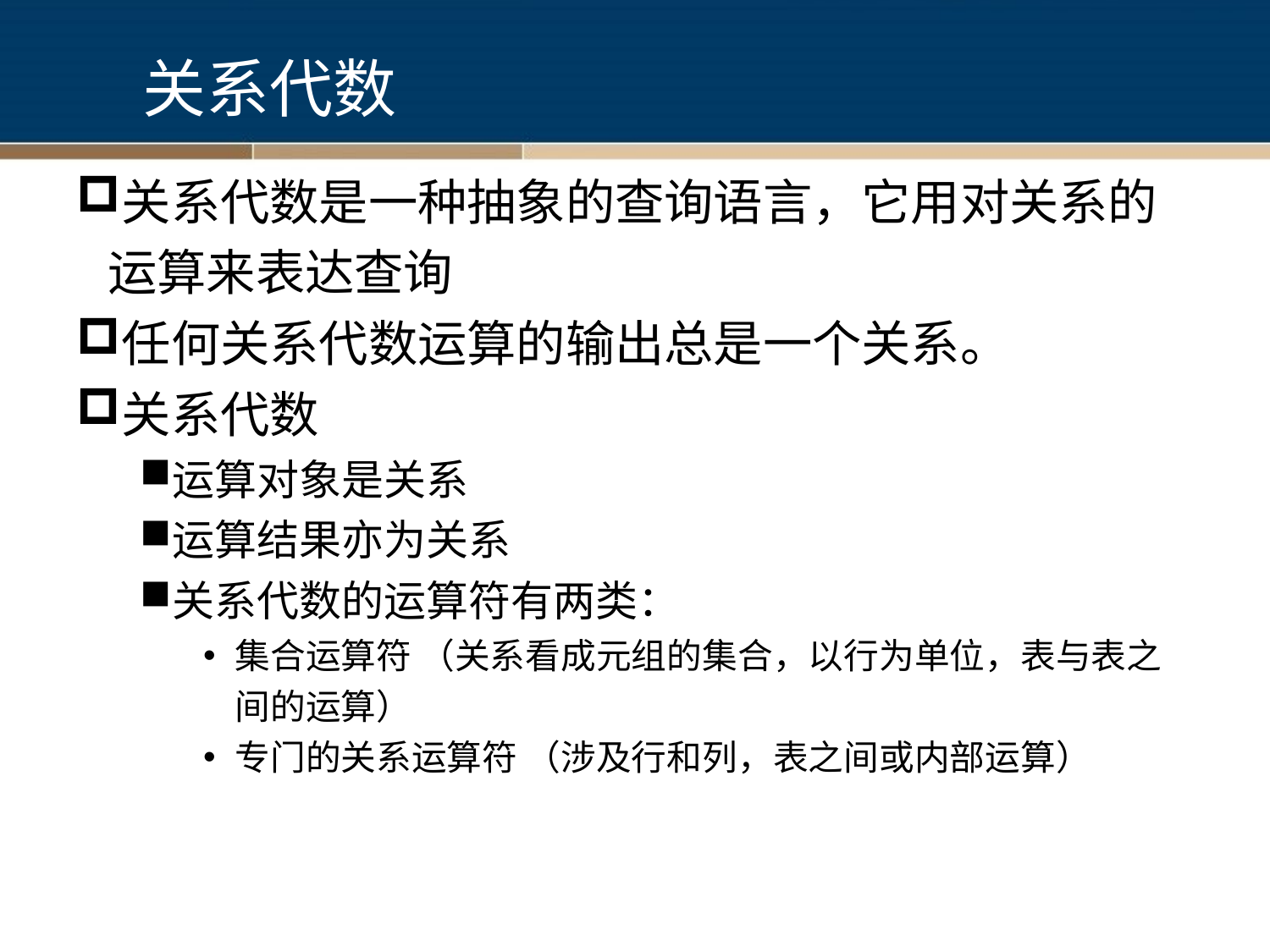

# 关系代数
关系代数是一种抽象的查询语言，它用对关系的运算来表达查询
任何关系代数运算的输出总是一个关系。
关系代数
运算对象是关系
运算结果亦为关系
关系代数的运算符有两类：
集合运算符 （关系看成元组的集合，以行为单位，表与表之间的运算）
专门的关系运算符 （涉及行和列，表之间或内部运算）